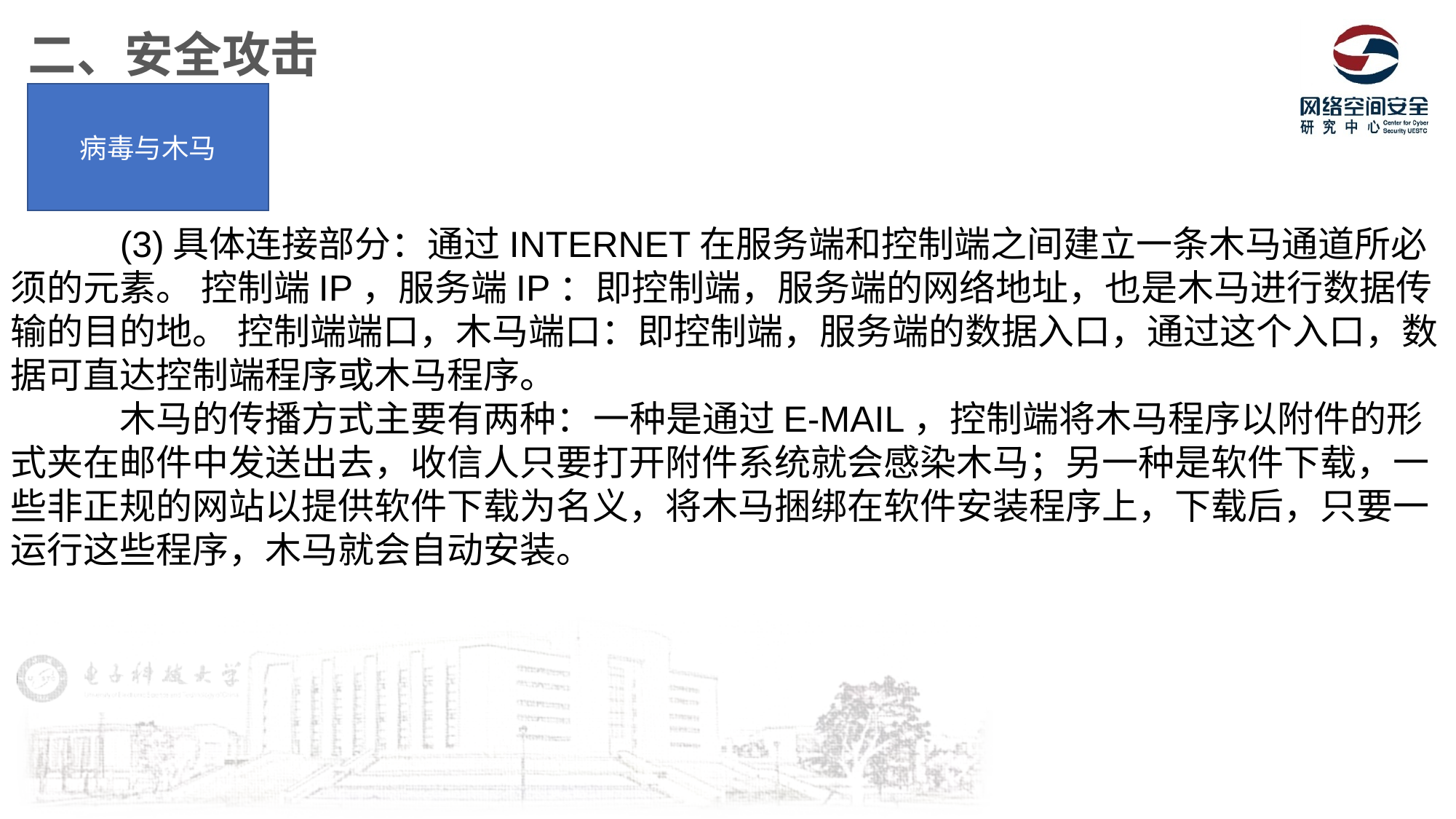

二、安全攻击
病毒与木马
	(3)具体连接部分：通过INTERNET在服务端和控制端之间建立一条木马通道所必须的元素。 控制端IP，服务端IP：即控制端，服务端的网络地址，也是木马进行数据传输的目的地。 控制端端口，木马端口：即控制端，服务端的数据入口，通过这个入口，数据可直达控制端程序或木马程序。
　	木马的传播方式主要有两种：一种是通过E-MAIL，控制端将木马程序以附件的形式夹在邮件中发送出去，收信人只要打开附件系统就会感染木马；另一种是软件下载，一些非正规的网站以提供软件下载为名义，将木马捆绑在软件安装程序上，下载后，只要一运行这些程序，木马就会自动安装。